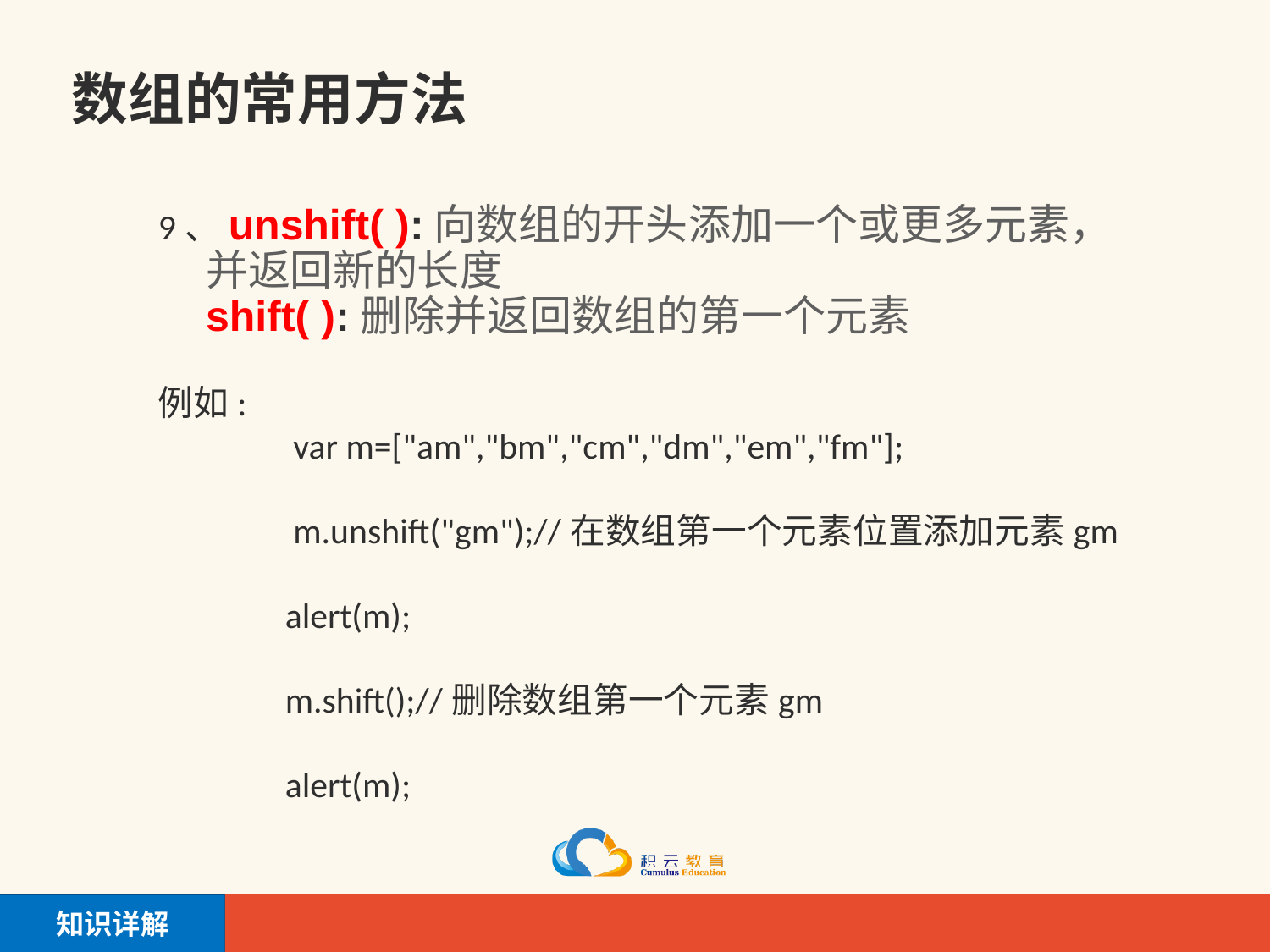

# 数组的常用方法
9、unshift( ):向数组的开头添加一个或更多元素，并返回新的长度
	shift( ):删除并返回数组的第一个元素
例如:
  	 var m=["am","bm","cm","dm","em","fm"];
  	 m.unshift("gm");//在数组第一个元素位置添加元素gm
    	alert(m);
    	m.shift();//删除数组第一个元素gm
    	alert(m);